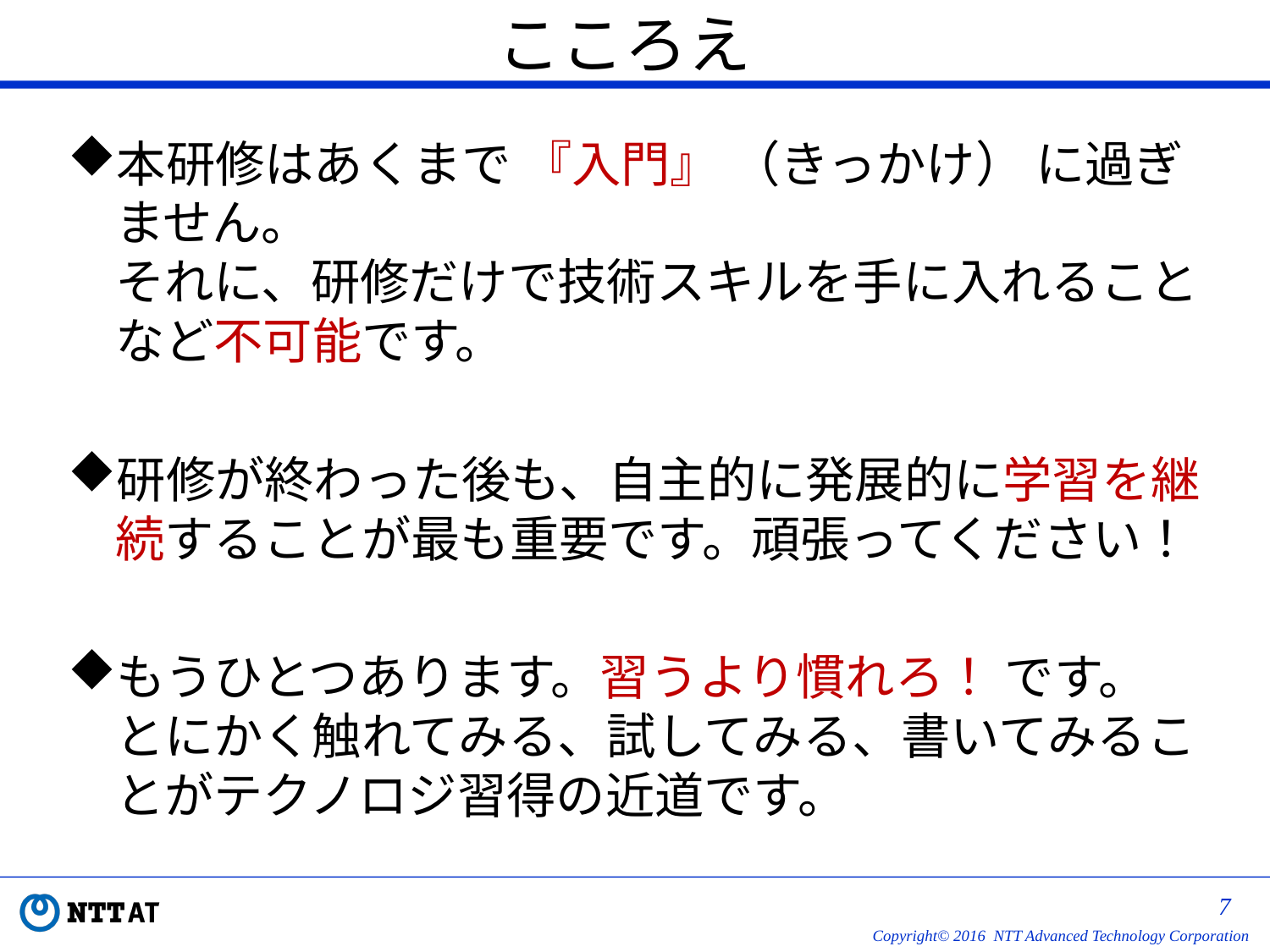

# こころえ
本研修はあくまで 『入門』 （きっかけ） に過ぎません。
それに、研修だけで技術スキルを手に入れることなど不可能です。

研修が終わった後も、自主的に発展的に学習を継続することが最も重要です。頑張ってください！

もうひとつあります。習うより慣れろ！ です。
とにかく触れてみる、試してみる、書いてみることがテクノロジ習得の近道です。
7